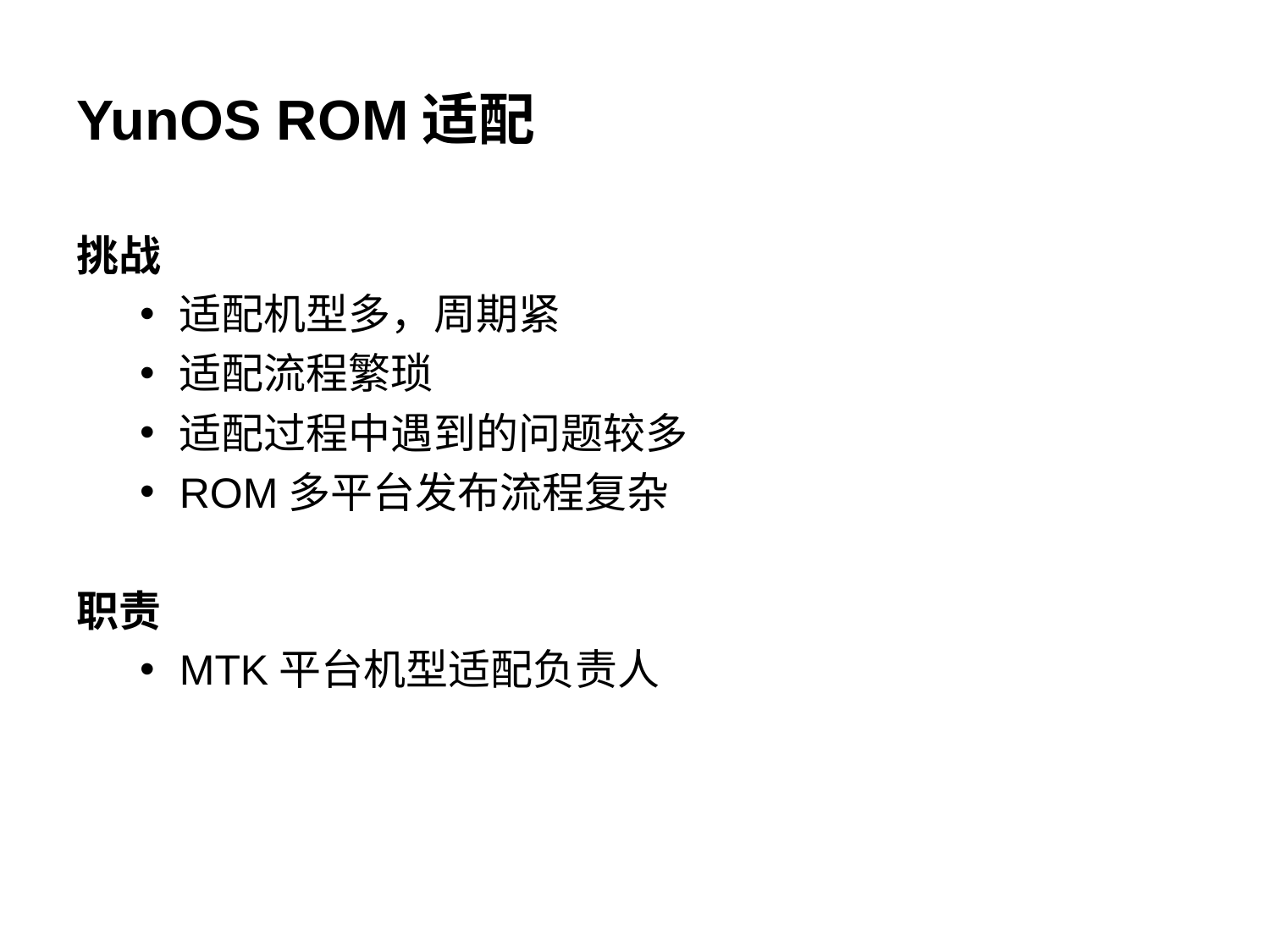

# YunOS ROM适配
挑战
适配机型多，周期紧
适配流程繁琐
适配过程中遇到的问题较多
ROM多平台发布流程复杂

职责
MTK平台机型适配负责人